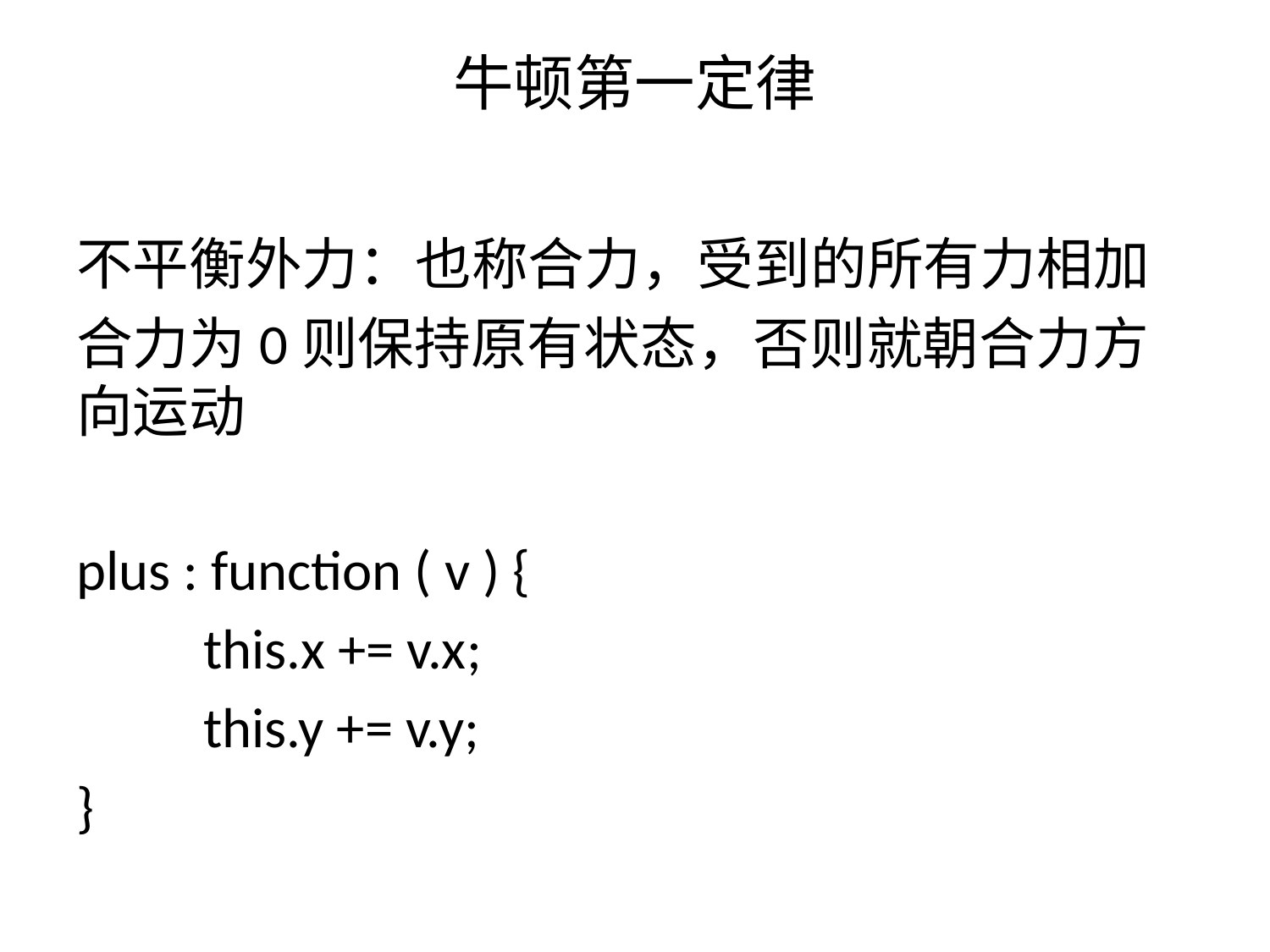

# 牛顿第一定律
不平衡外力：也称合力，受到的所有力相加
合力为0则保持原有状态，否则就朝合力方向运动

plus : function ( v ) {
	this.x += v.x;
	this.y += v.y;
}